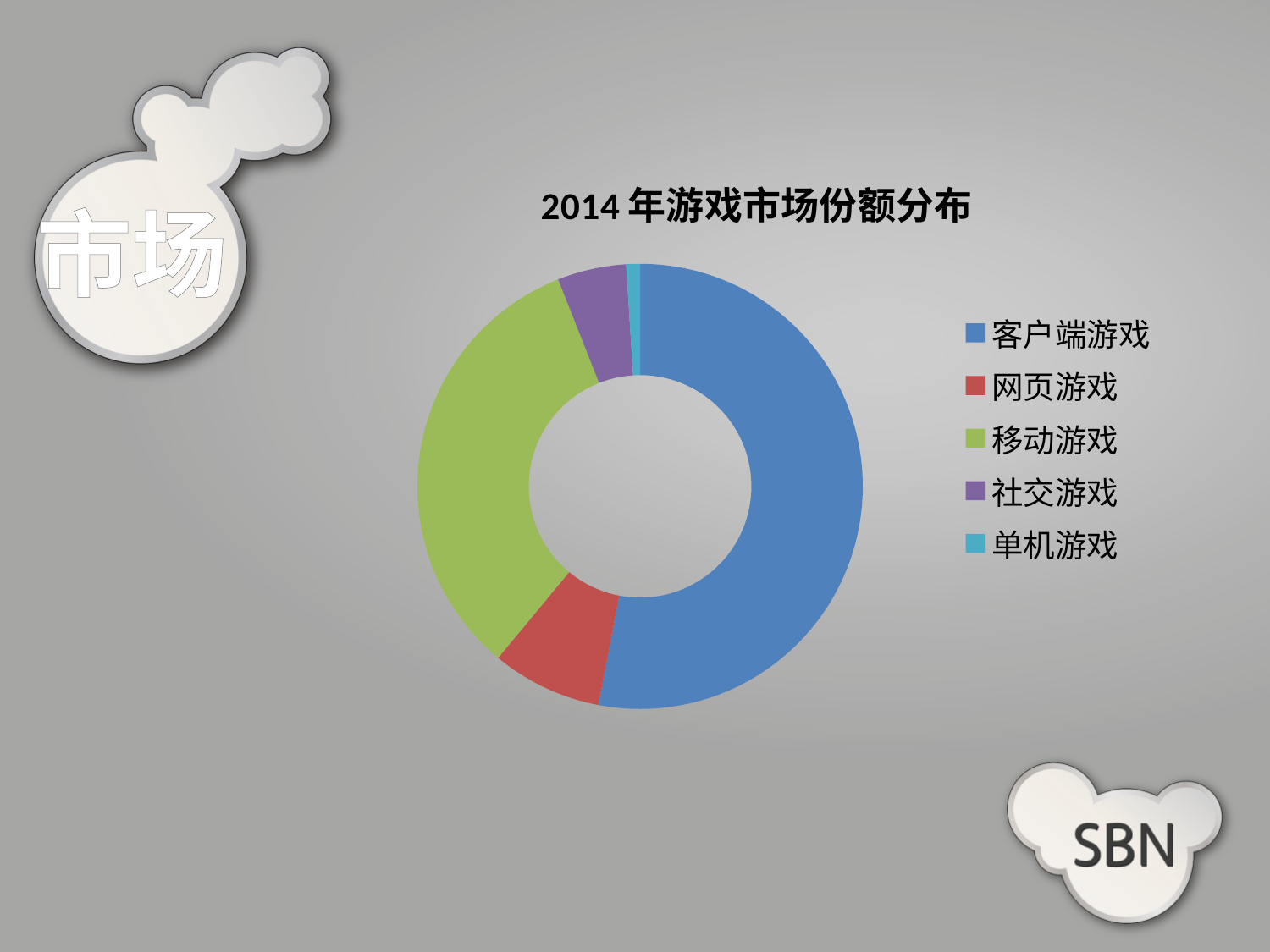

### Chart:

| Category | 2014年游戏市场份额分布 |
|---|---|
| 客户端游戏 | 0.53 |
| 网页游戏 | 0.08000000000000004 |
| 移动游戏 | 0.3300000000000004 |
| 社交游戏 | 0.05 |
| 单机游戏 | 0.010000000000000005 |
市场